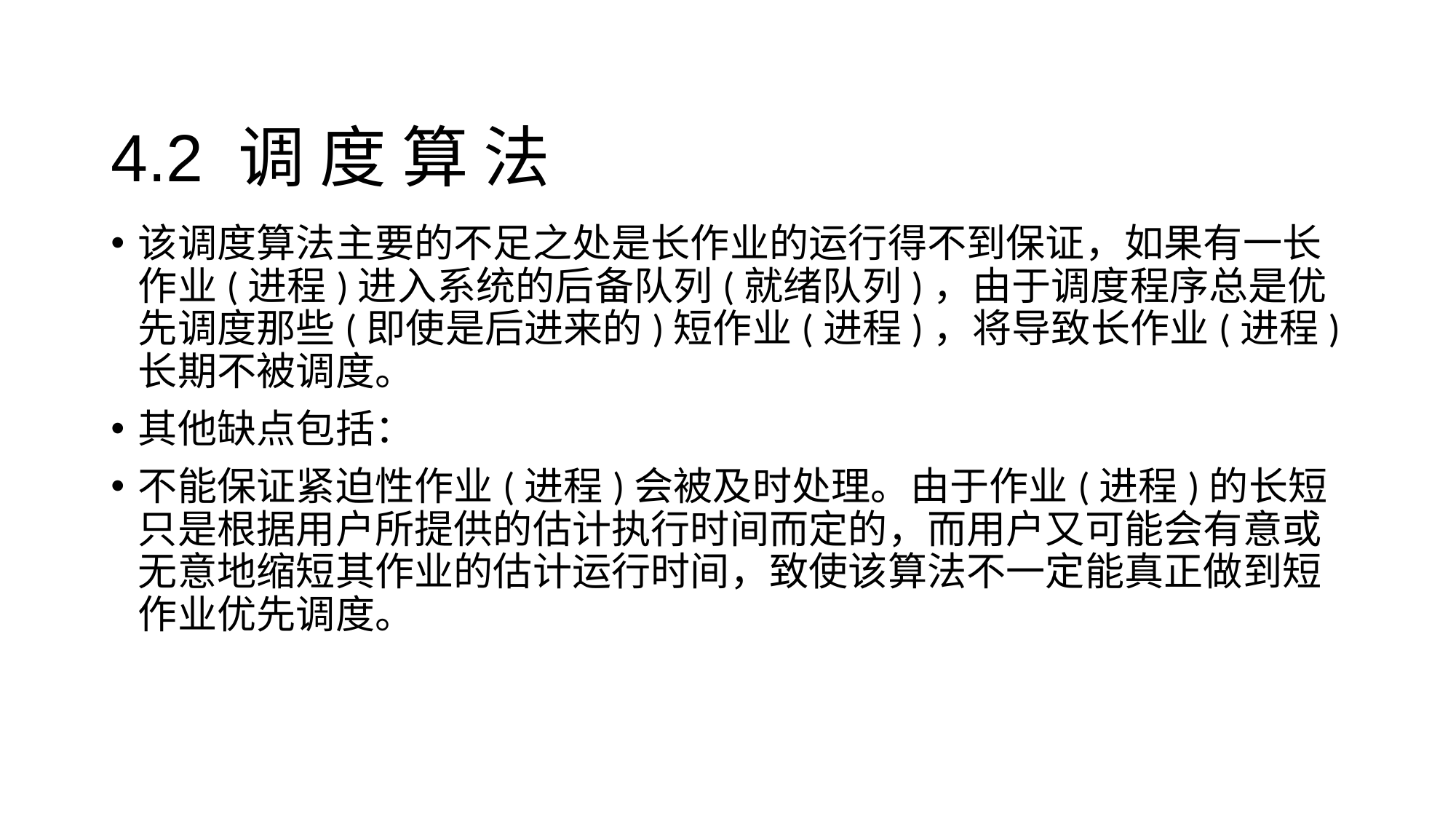

# 4.2 调 度 算 法
该调度算法主要的不足之处是长作业的运行得不到保证，如果有一长作业(进程)进入系统的后备队列(就绪队列)，由于调度程序总是优先调度那些(即使是后进来的)短作业(进程)，将导致长作业(进程)长期不被调度。
其他缺点包括：
不能保证紧迫性作业(进程)会被及时处理。由于作业(进程)的长短只是根据用户所提供的估计执行时间而定的，而用户又可能会有意或无意地缩短其作业的估计运行时间，致使该算法不一定能真正做到短作业优先调度。
7